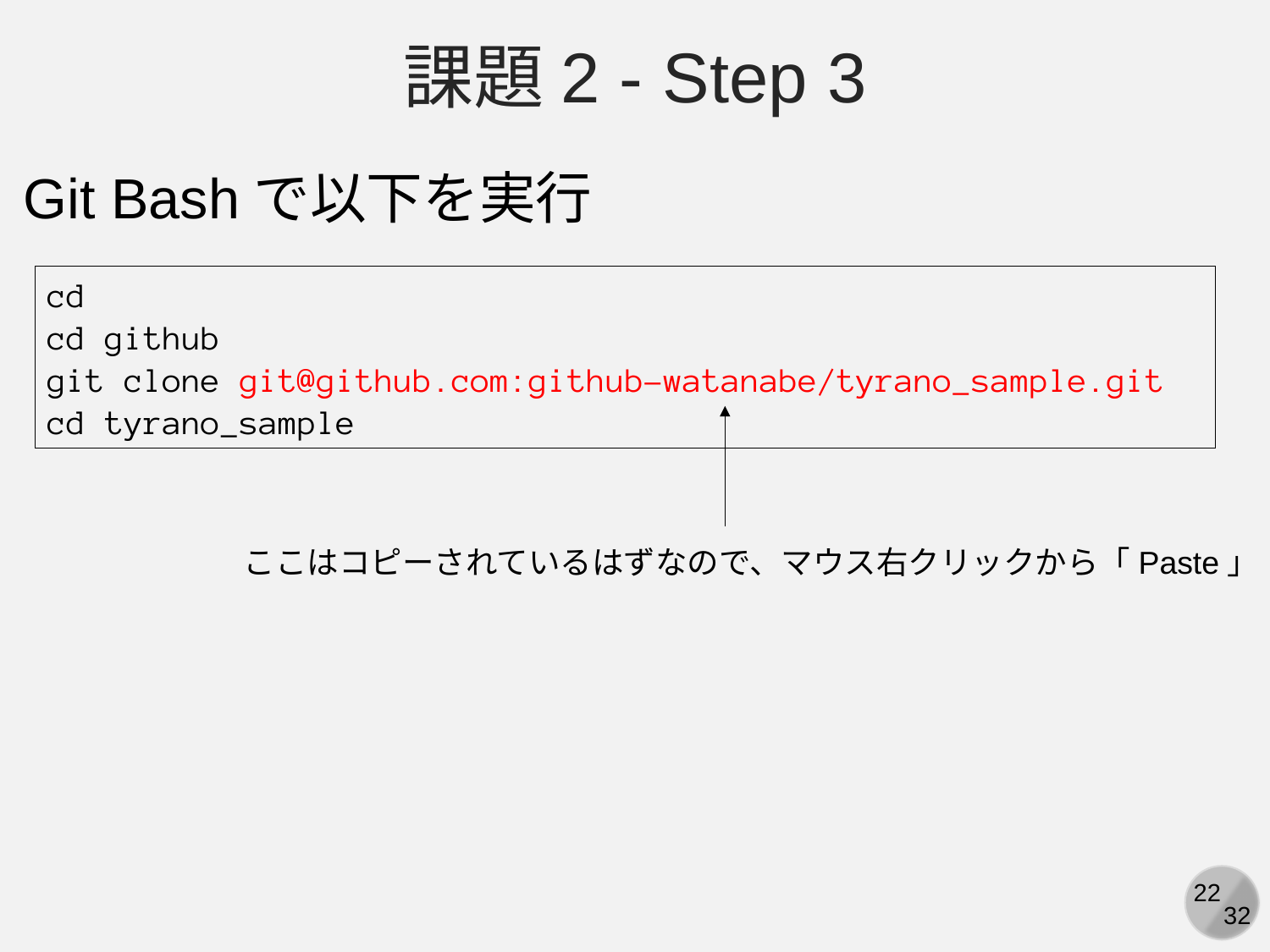

課題2 - Step 3
Git Bashで以下を実行
cd
cd github
git clone git@github.com:github-watanabe/tyrano_sample.git
cd tyrano_sample
ここはコピーされているはずなので、マウス右クリックから「Paste」